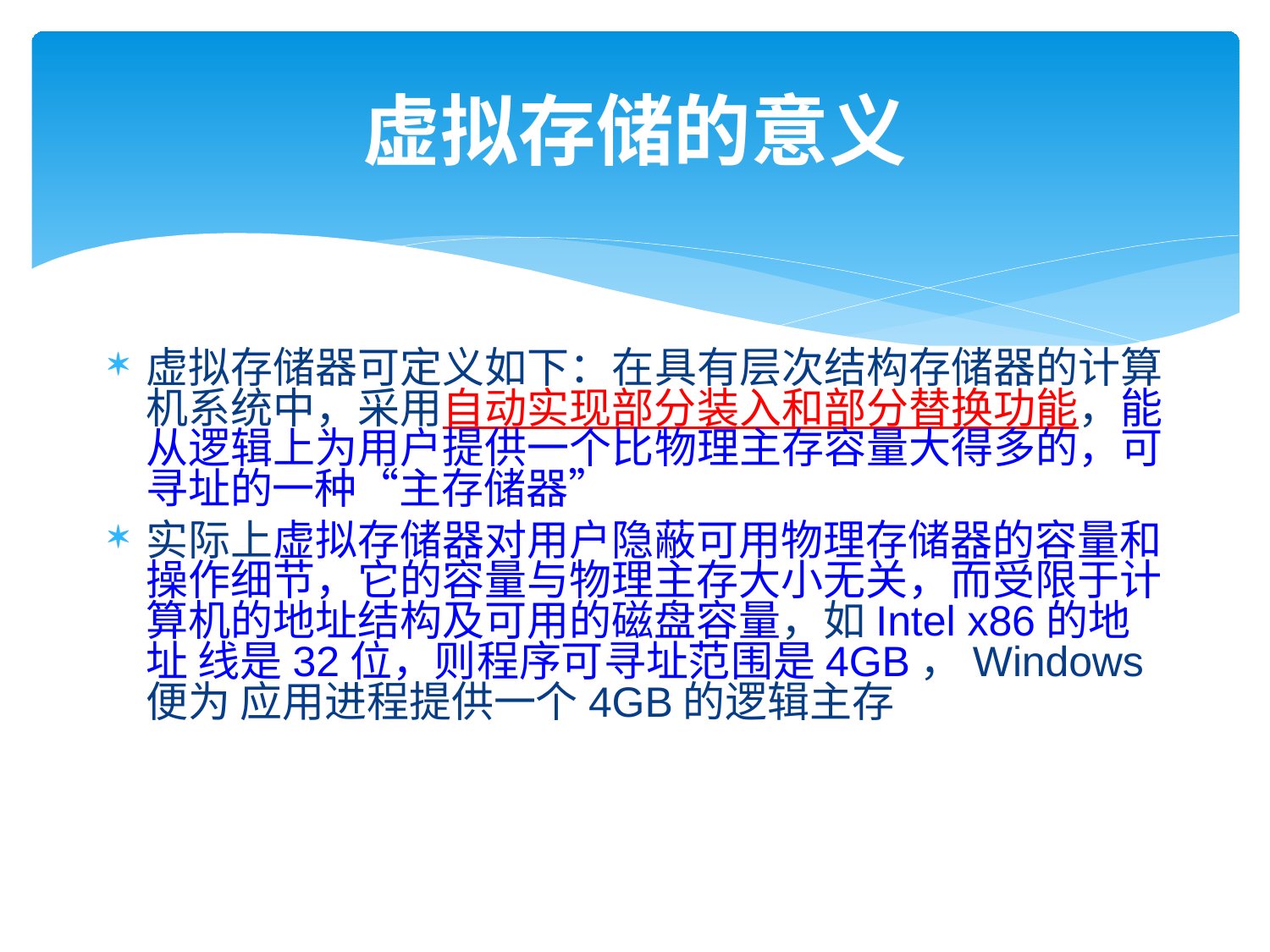

# 虚拟存储的意义
虚拟存储器可定义如下：在具有层次结构存储器的计算 机系统中，采用自动实现部分装入和部分替换功能，能 从逻辑上为用户提供一个比物理主存容量大得多的，可 寻址的一种“主存储器”
实际上虚拟存储器对用户隐蔽可用物理存储器的容量和 操作细节，它的容量与物理主存大小无关，而受限于计 算机的地址结构及可用的磁盘容量，如Intel x86的地址 线是32位，则程序可寻址范围是4GB，Windows便为 应用进程提供一个4GB的逻辑主存